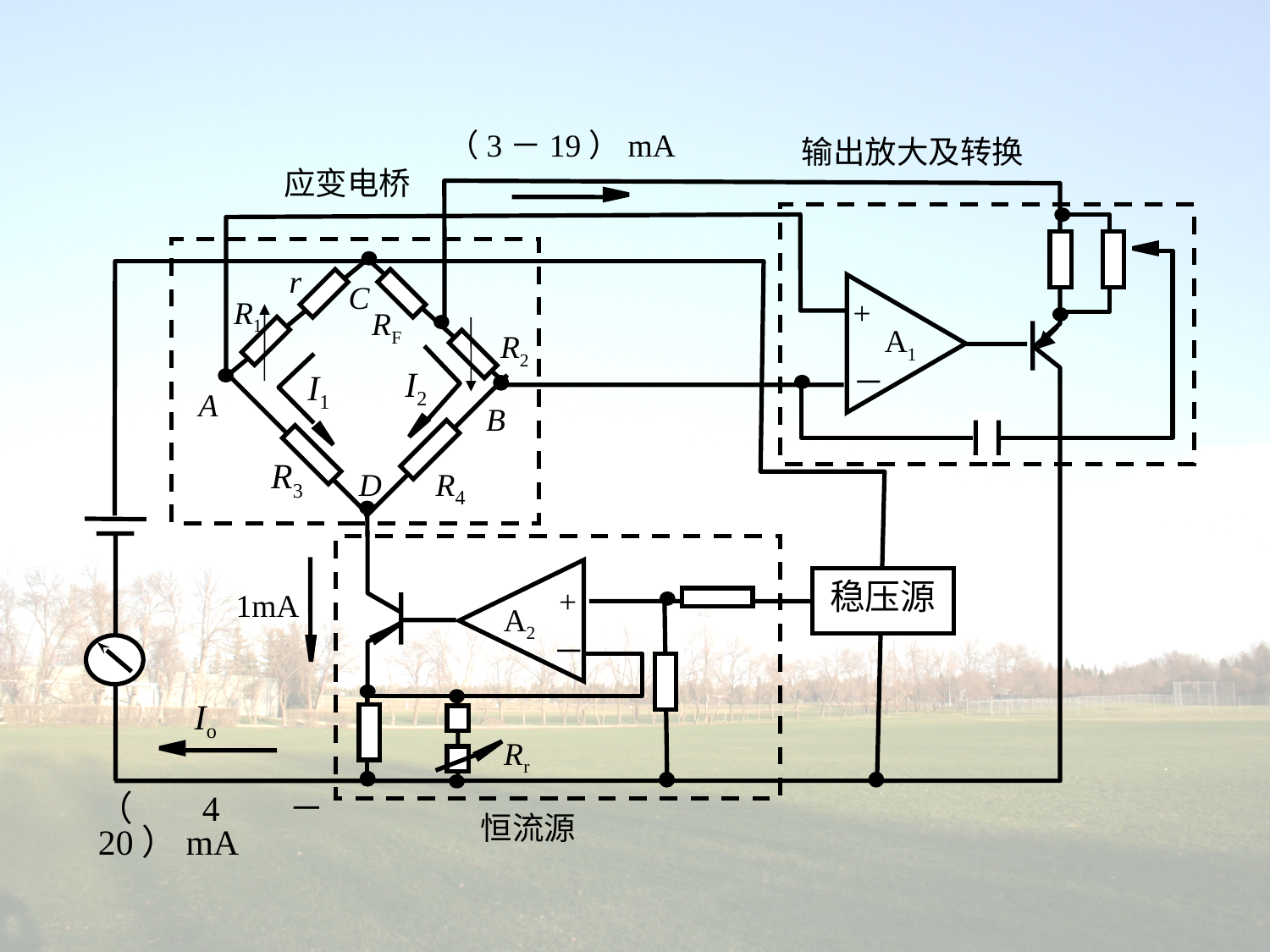

（3－19）mA
输出放大及转换

应变电桥

r

C

+
R1
RF

A1

R2

I2
－
I1

A

B

R3
R4
D

稳压源
+
1mA

A2

－

Io

Rr

（4－20）mA
恒流源